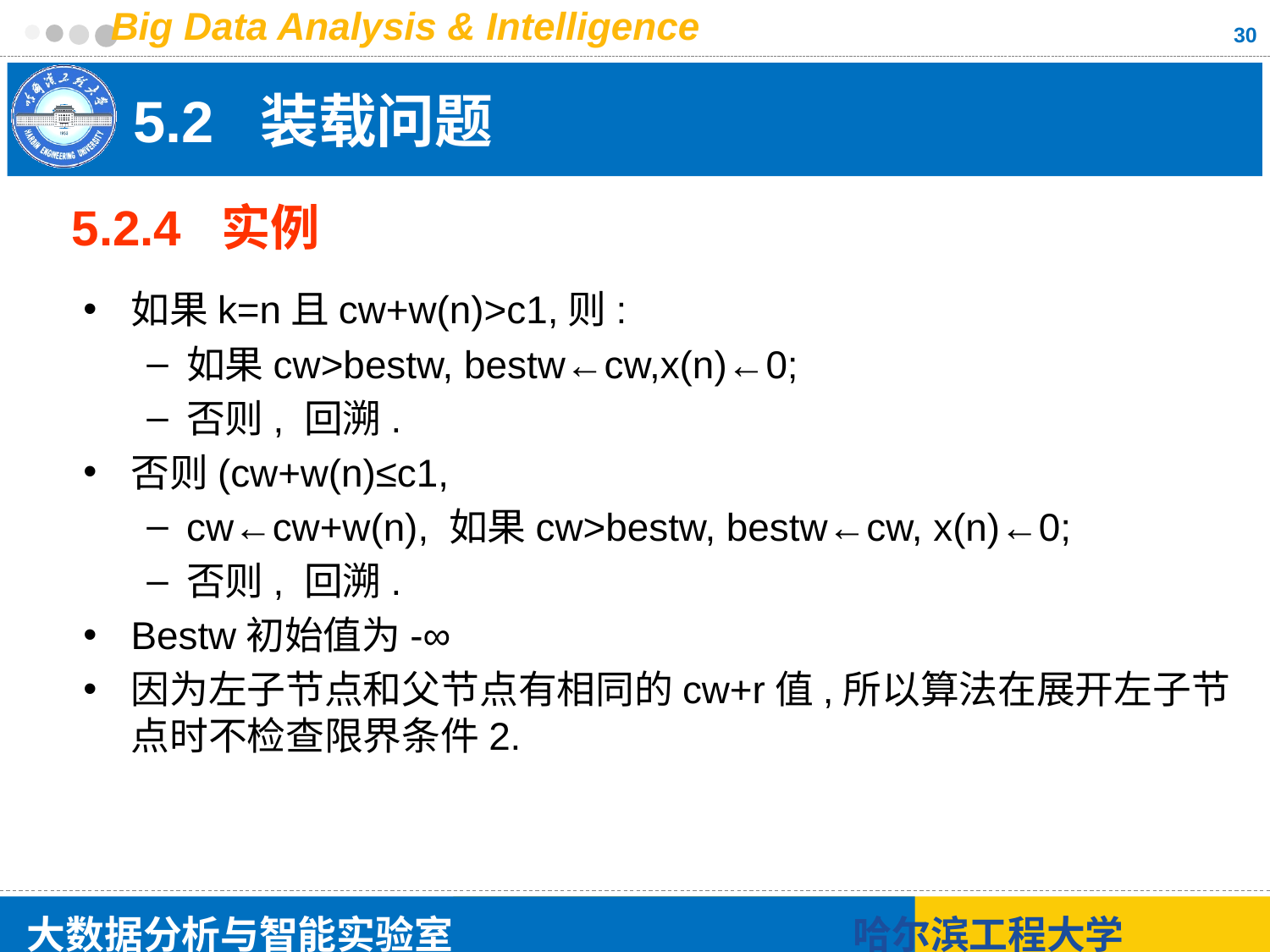

30
# 5.2  装载问题
5.2.4  实例
如果k=n且cw+w(n)>c1,则:
如果cw>bestw, bestw←cw,x(n)←0;
否则, 回溯.
否则(cw+w(n)≤c1,
cw←cw+w(n), 如果cw>bestw, bestw←cw, x(n)←0;
否则, 回溯.
Bestw初始值为-∞
因为左子节点和父节点有相同的cw+r值,所以算法在展开左子节点时不检查限界条件2.